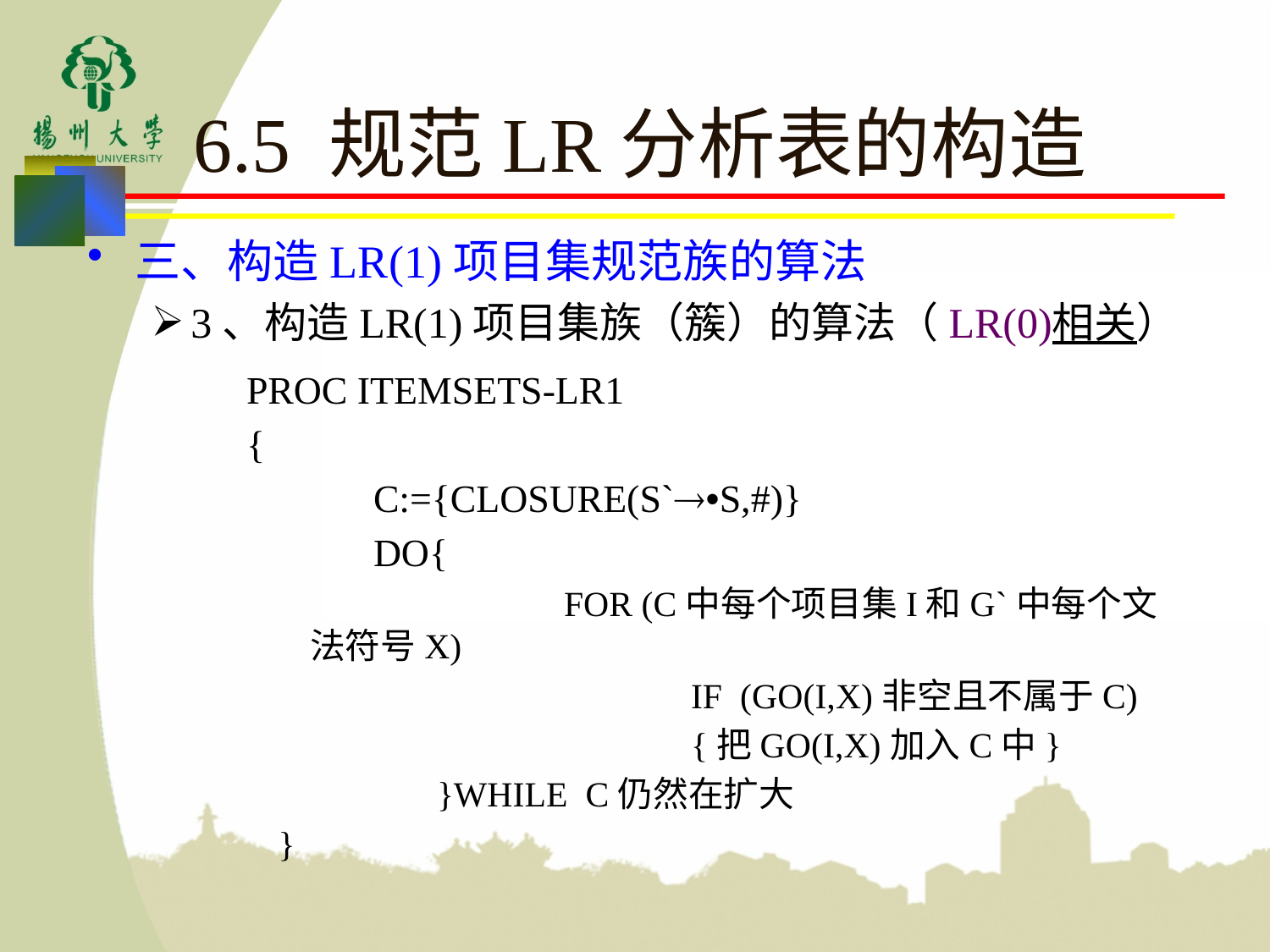

# 6.5 规范LR分析表的构造
三、构造LR(1)项目集规范族的算法
3、构造LR(1)项目集族（簇）的算法（LR(0)相关）
	PROC ITEMSETS-LR1
	{
		C:={CLOSURE(S`→•S,#)}
		DO{
			FOR (C中每个项目集I和G`中每个文法符号X)
				IF  (GO(I,X)非空且不属于C)
				{把GO(I,X)加入C中}
		}WHILE  C仍然在扩大
}

86